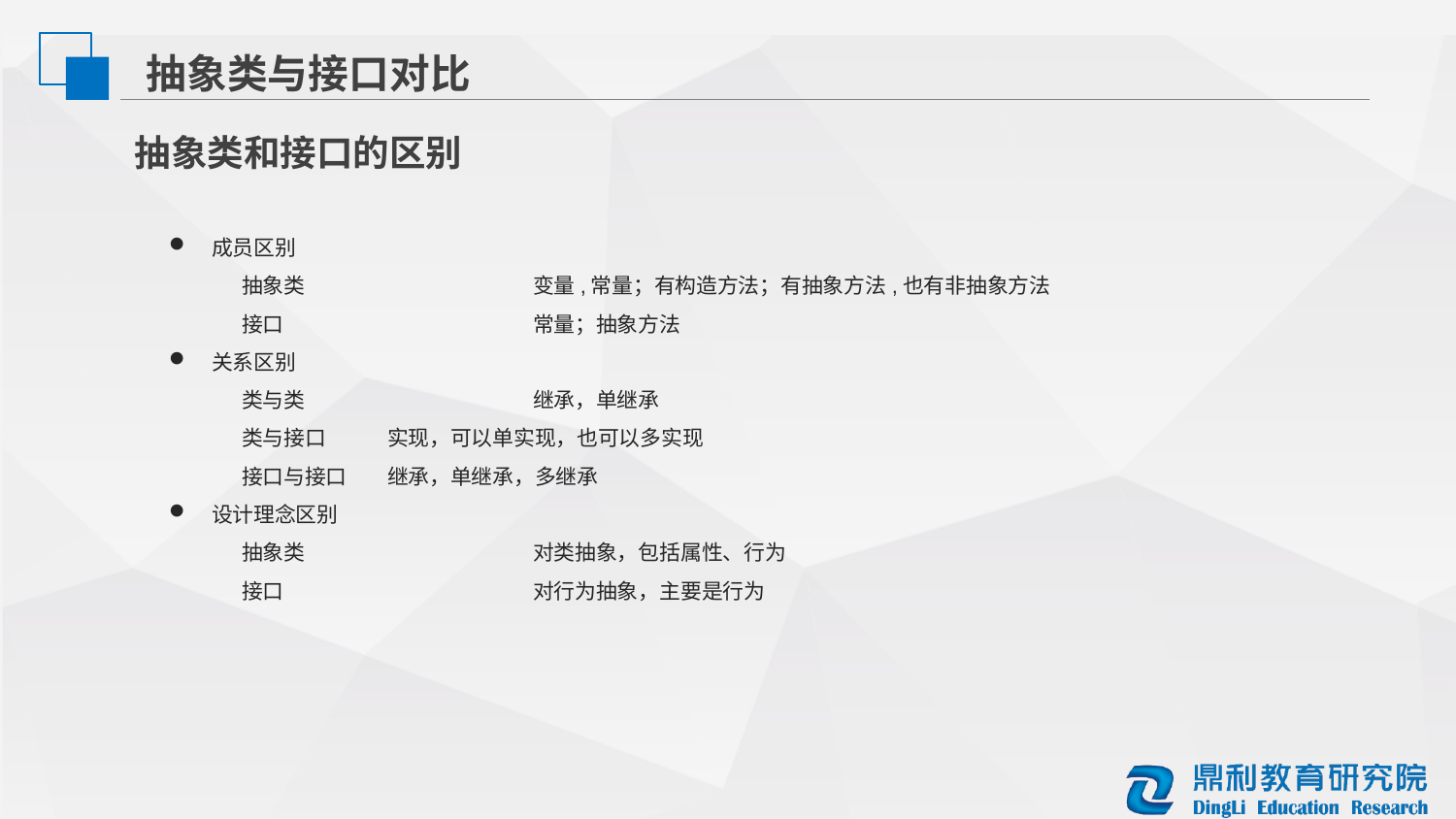

抽象类与接口对比
抽象类和接口的区别

成员区别
抽象类 		变量,常量；有构造方法；有抽象方法,也有非抽象方法
接口 		常量；抽象方法
关系区别
类与类 		继承，单继承
类与接口 	实现，可以单实现，也可以多实现
接口与接口 	继承，单继承，多继承
设计理念区别
抽象类 		对类抽象，包括属性、行为
接口 		对行为抽象，主要是行为